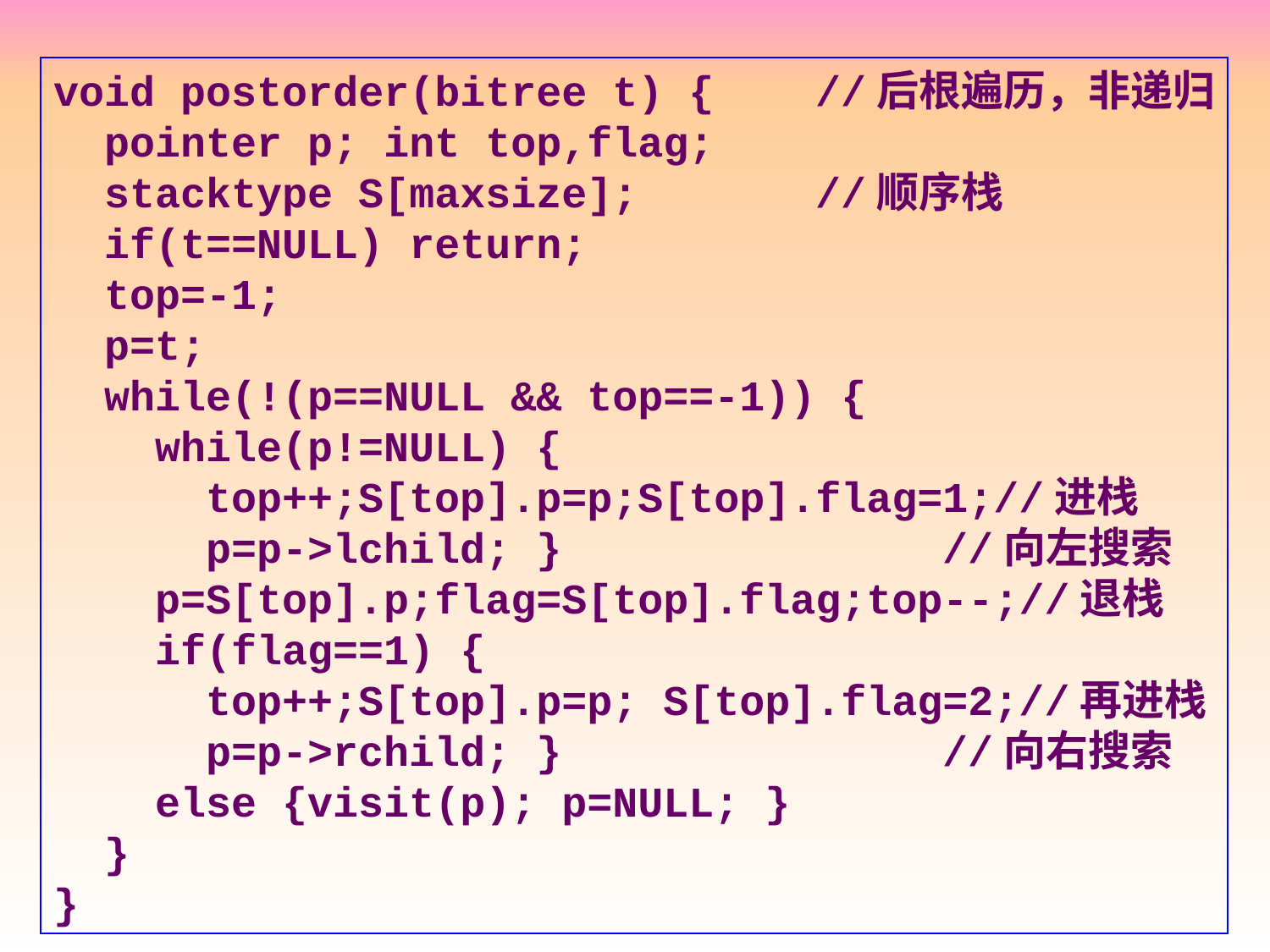

void postorder(bitree t) {	//后根遍历，非递归
  pointer p; int top,flag;
  stacktype S[maxsize];		//顺序栈
  if(t==NULL) return;
  top=-1;
  p=t;
  while(!(p==NULL && top==-1)) {
    while(p!=NULL) {
      top++;S[top].p=p;S[top].flag=1;//进栈
      p=p->lchild; }			//向左搜索
    p=S[top].p;flag=S[top].flag;top--;//退栈
    if(flag==1) {
      top++;S[top].p=p; S[top].flag=2;//再进栈
      p=p->rchild; }			//向右搜索
    else {visit(p); p=NULL; }
  }
}